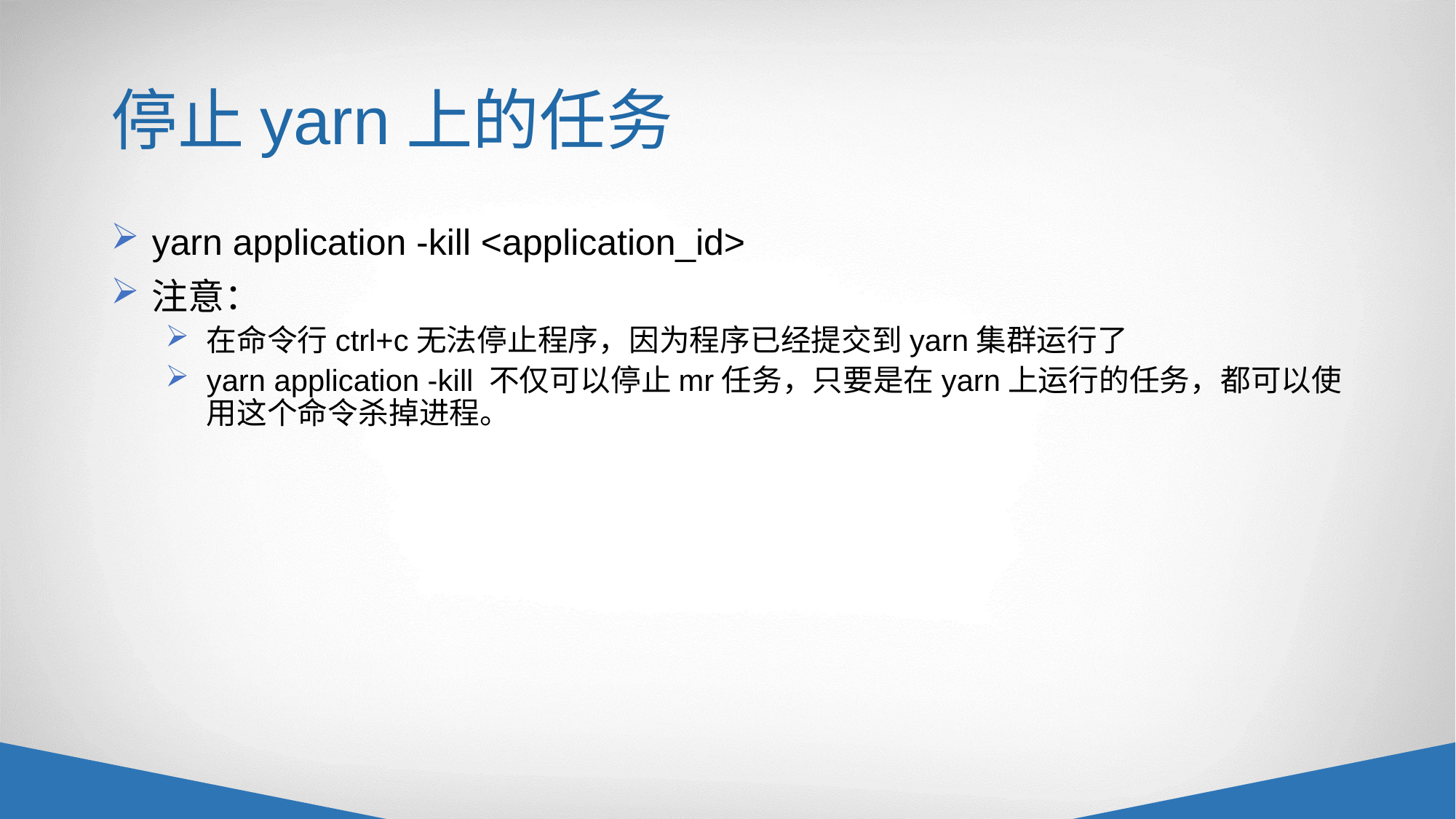

# 停止yarn上的任务
yarn application -kill <application_id>
注意：
在命令行ctrl+c无法停止程序，因为程序已经提交到yarn集群运行了
yarn application -kill 不仅可以停止mr任务，只要是在yarn上运行的任务，都可以使用这个命令杀掉进程。